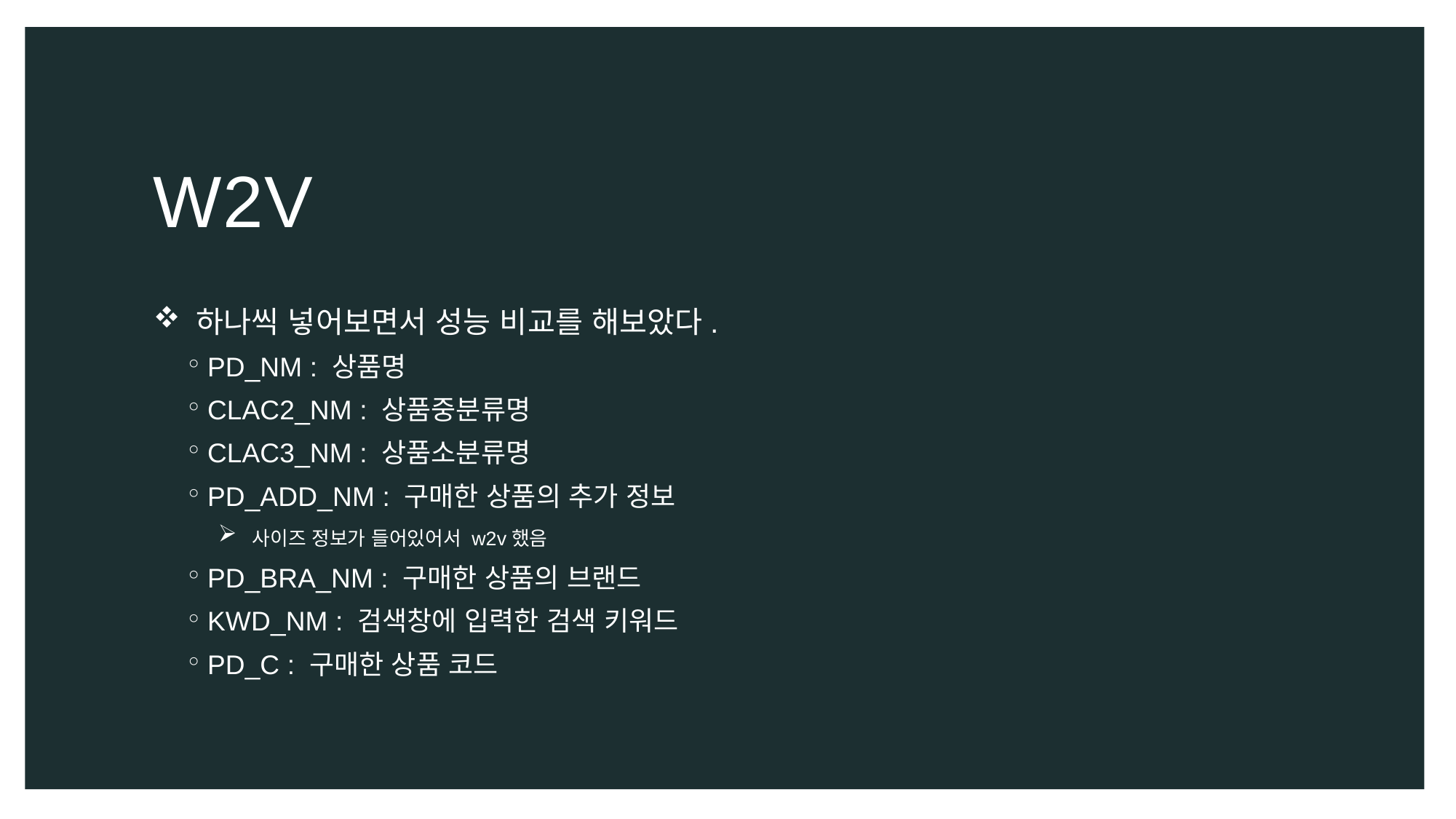

# W2V
 하나씩 넣어보면서 성능 비교를 해보았다.
PD_NM : 상품명
CLAC2_NM : 상품중분류명
CLAC3_NM : 상품소분류명
PD_ADD_NM : 구매한 상품의 추가 정보
 사이즈 정보가 들어있어서 w2v했음
PD_BRA_NM : 구매한 상품의 브랜드
KWD_NM : 검색창에 입력한 검색 키워드
PD_C : 구매한 상품 코드